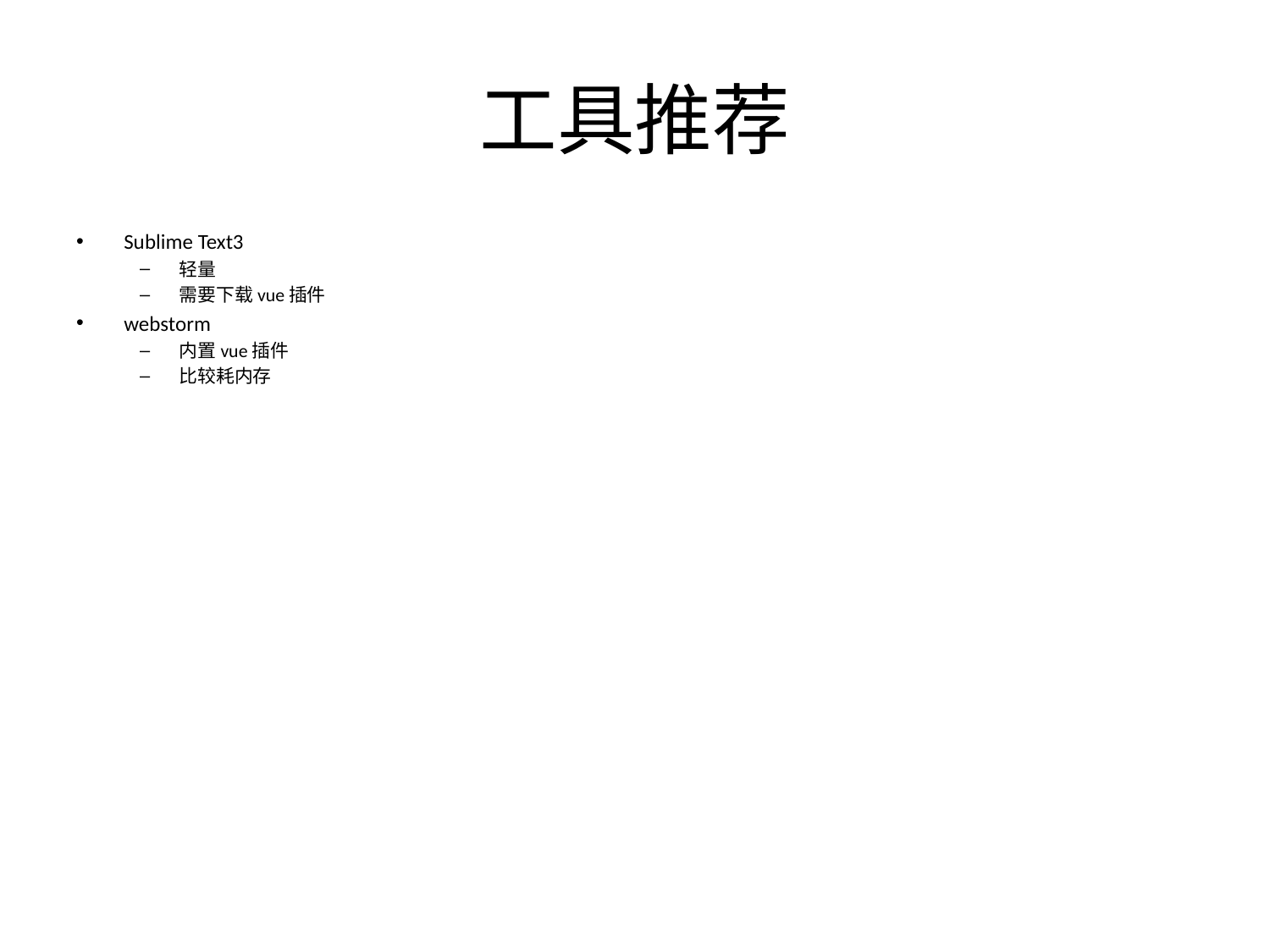

# 工具推荐
Sublime Text3
轻量
需要下载vue插件
webstorm
内置vue插件
比较耗内存